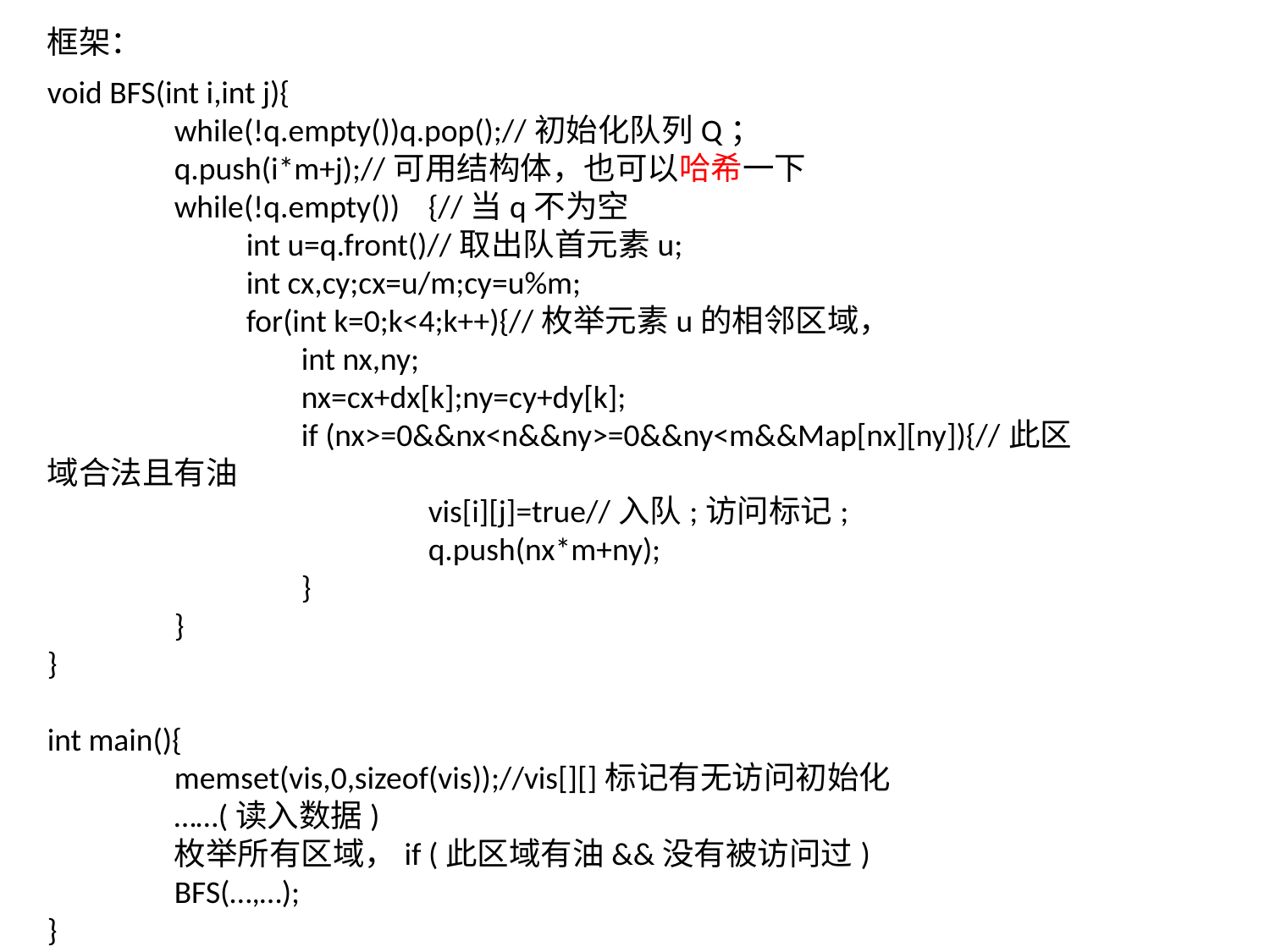

框架：
void BFS(int i,int j){
	while(!q.empty())q.pop();//初始化队列Q；
	q.push(i*m+j);//可用结构体，也可以哈希一下
	while(!q.empty())	{//当q不为空
	          int u=q.front()//取出队首元素u;
	          int cx,cy;cx=u/m;cy=u%m;
	          for(int k=0;k<4;k++){//枚举元素u的相邻区域，
		int nx,ny;
		nx=cx+dx[k];ny=cy+dy[k];
		if (nx>=0&&nx<n&&ny>=0&&ny<m&&Map[nx][ny]){//此区域合法且有油
			vis[i][j]=true//入队;访问标记;
			q.push(nx*m+ny);
		}
	}
}

int main(){
	memset(vis,0,sizeof(vis));//vis[][]标记有无访问初始化
	……(读入数据)
	枚举所有区域，if (此区域有油&&没有被访问过)
	BFS(…,…);
}
46